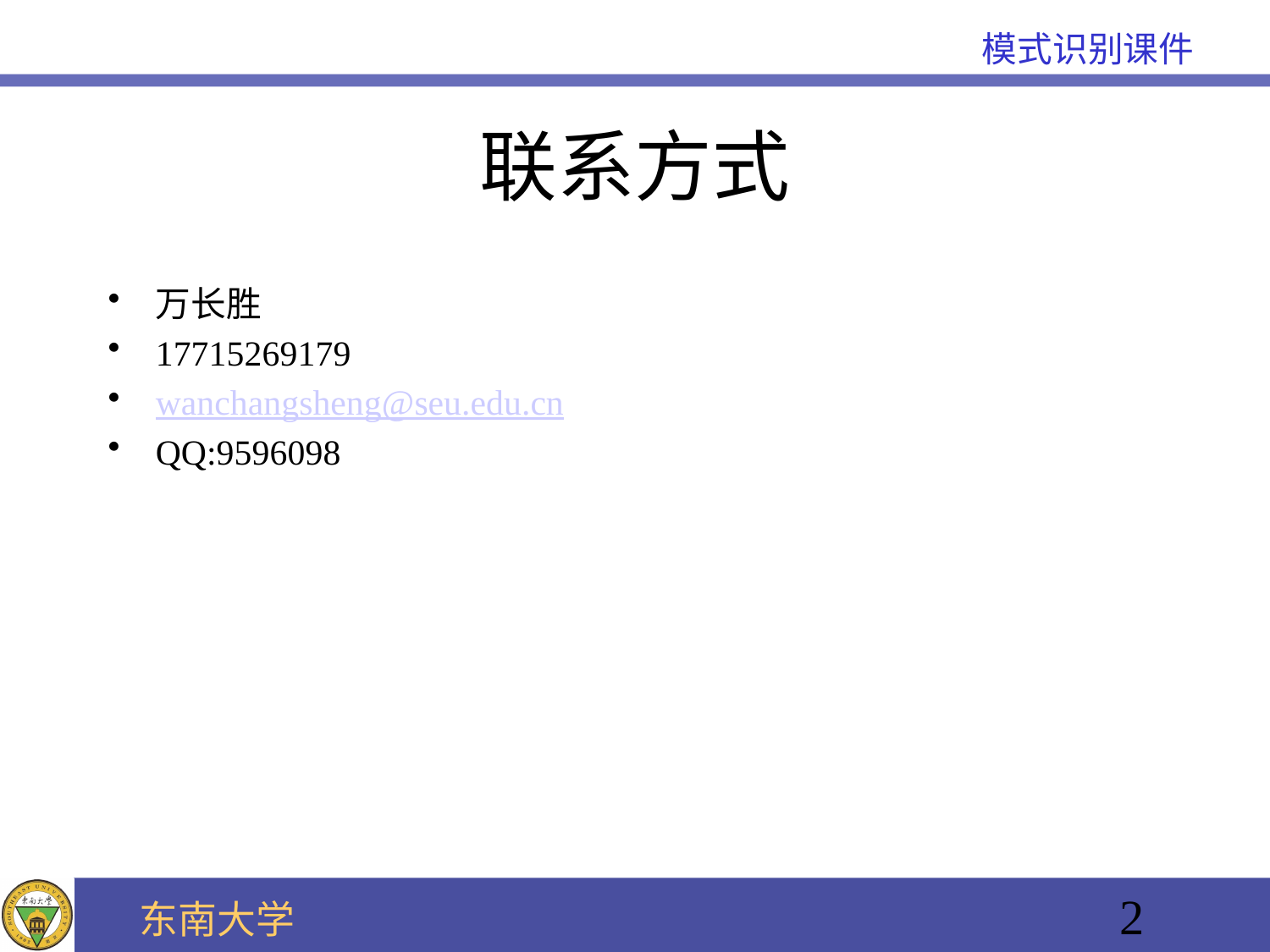

# 联系方式
万长胜
17715269179
wanchangsheng@seu.edu.cn
QQ:9596098
2